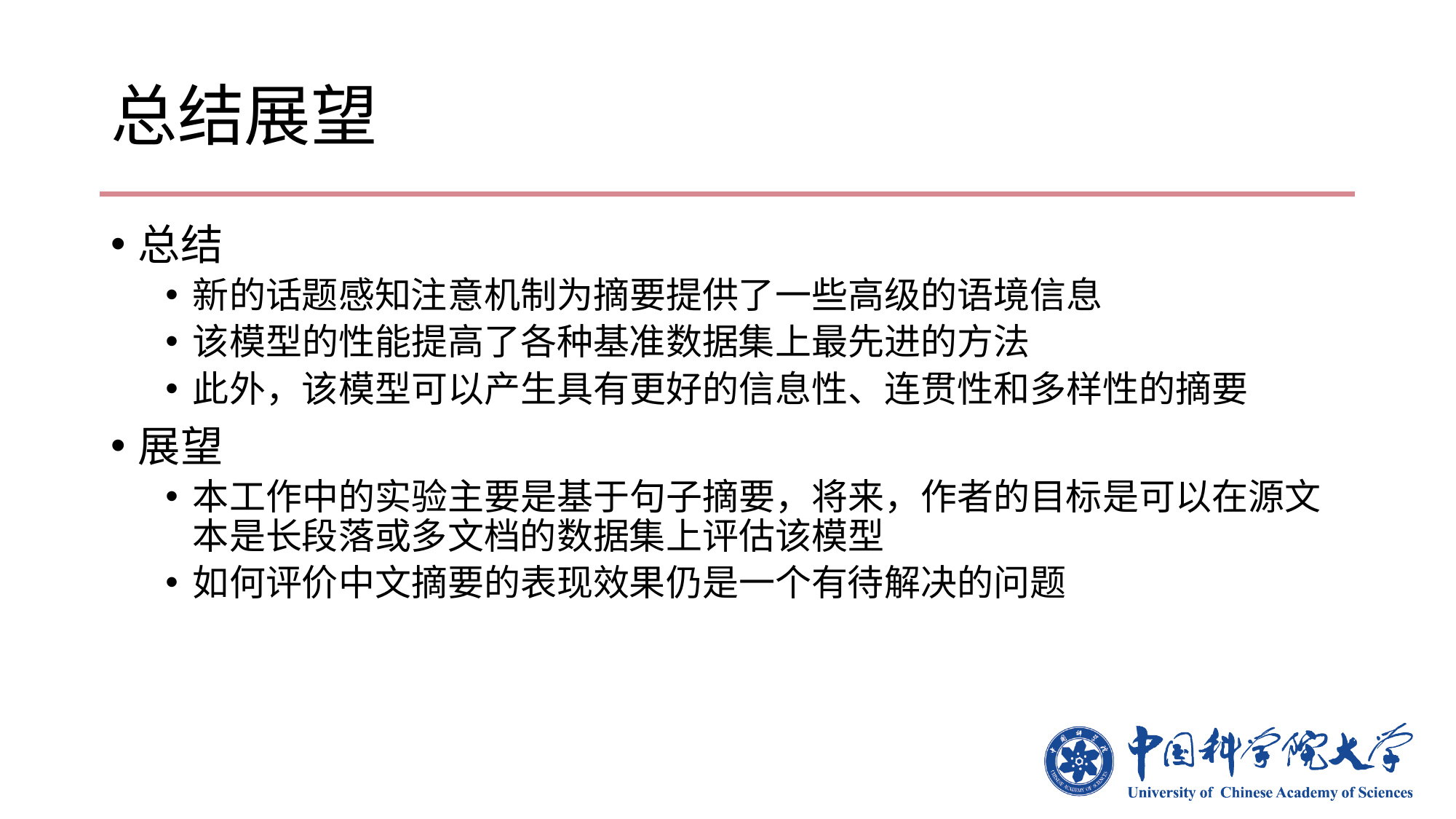

# 总结展望
总结
新的话题感知注意机制为摘要提供了一些高级的语境信息
该模型的性能提高了各种基准数据集上最先进的方法
此外，该模型可以产生具有更好的信息性、连贯性和多样性的摘要
展望
本工作中的实验主要是基于句子摘要，将来，作者的目标是可以在源文本是长段落或多文档的数据集上评估该模型
如何评价中文摘要的表现效果仍是一个有待解决的问题